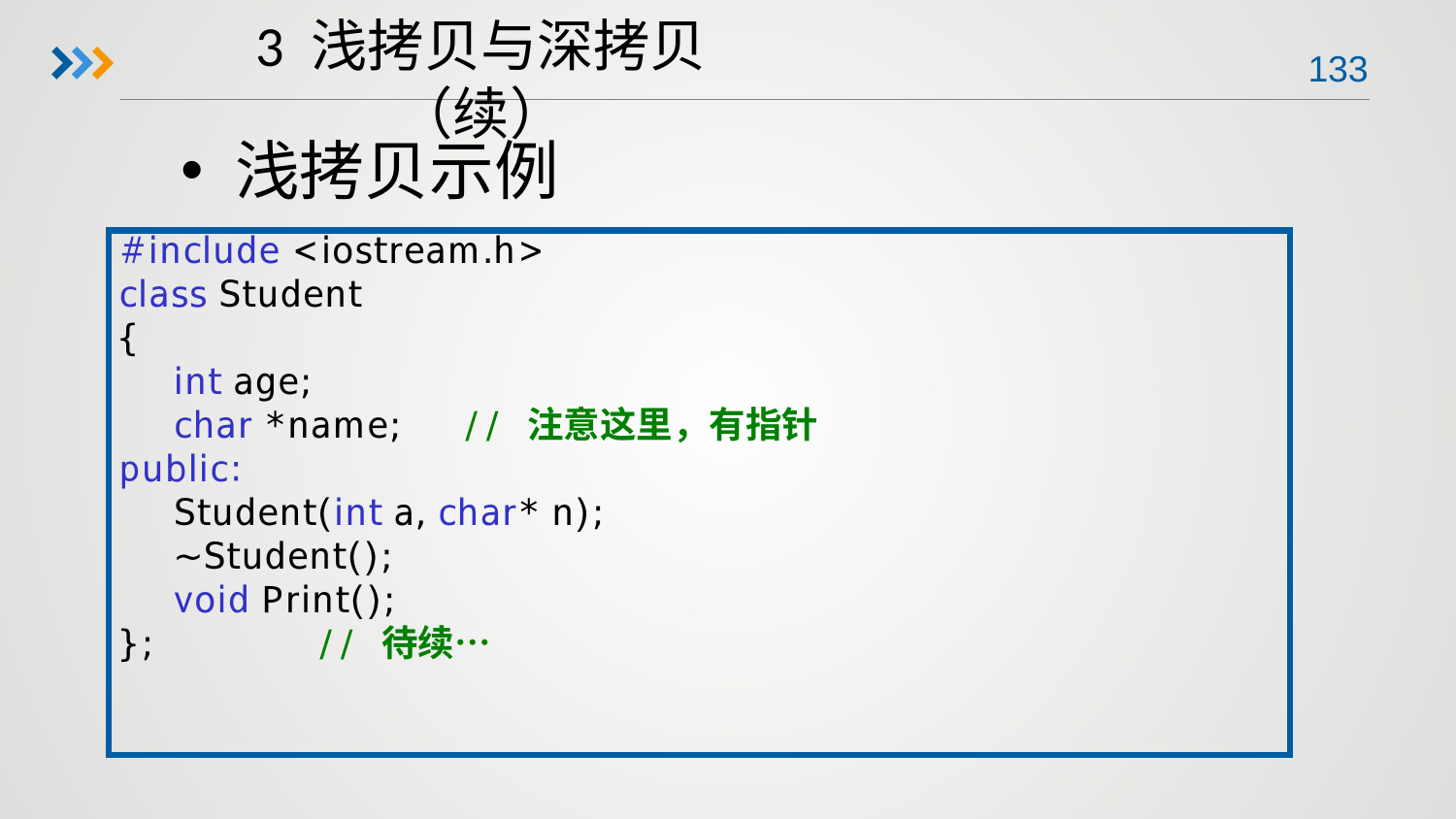

3 浅拷贝与深拷贝（续）
浅拷贝示例
#include <iostream.h>
class Student
{
	int age;
	char *name; 	// 注意这里，有指针
public:
	Student(int a, char* n);
	~Student();
	void Print();
};		// 待续…